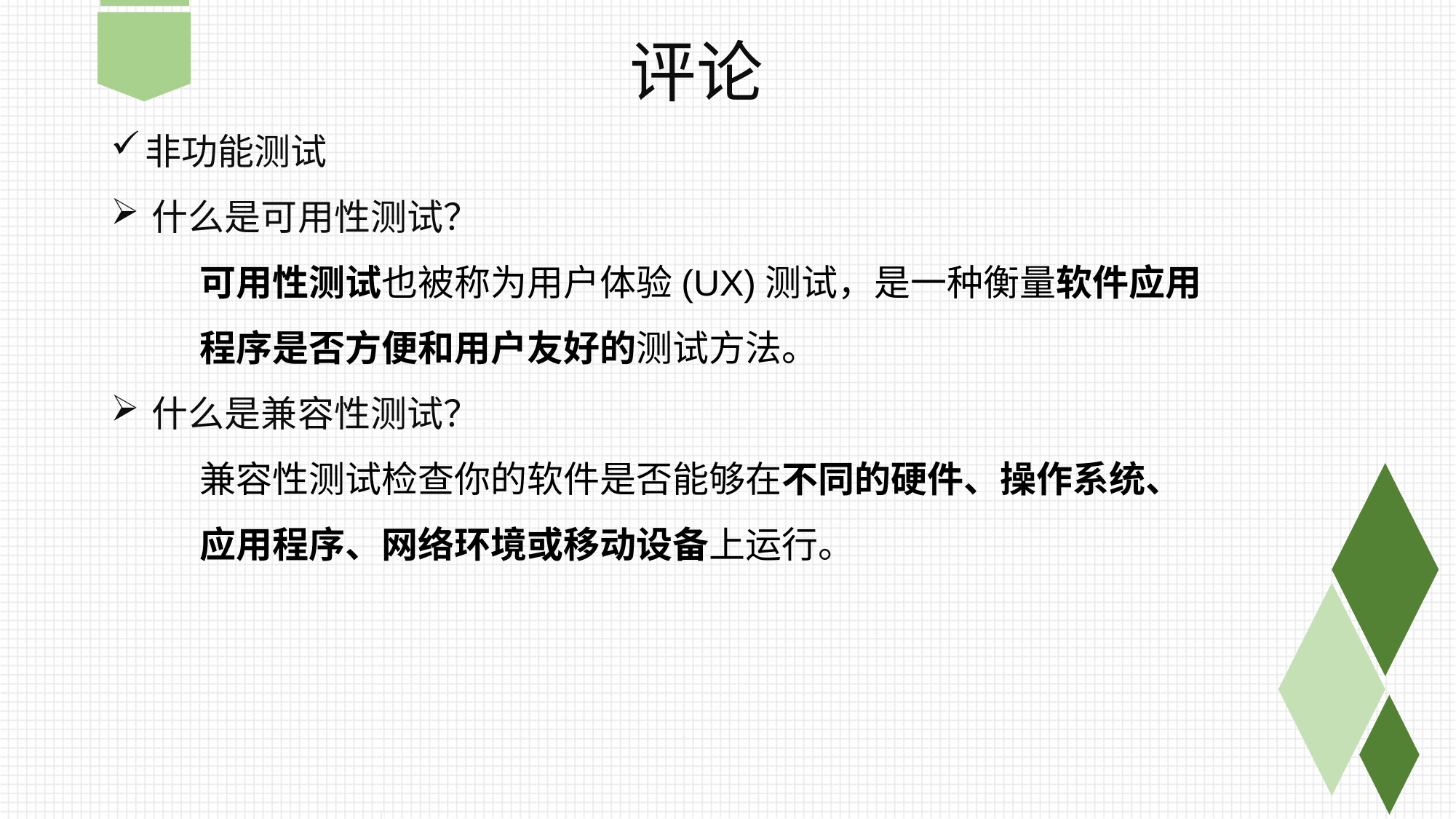

评论
非功能测试
什么是可用性测试？
可用性测试也被称为用户体验(UX)测试，是一种衡量软件应用程序是否方便和用户友好的测试方法。
什么是兼容性测试？
兼容性测试检查你的软件是否能够在不同的硬件、操作系统、应用程序、网络环境或移动设备上运行。

13